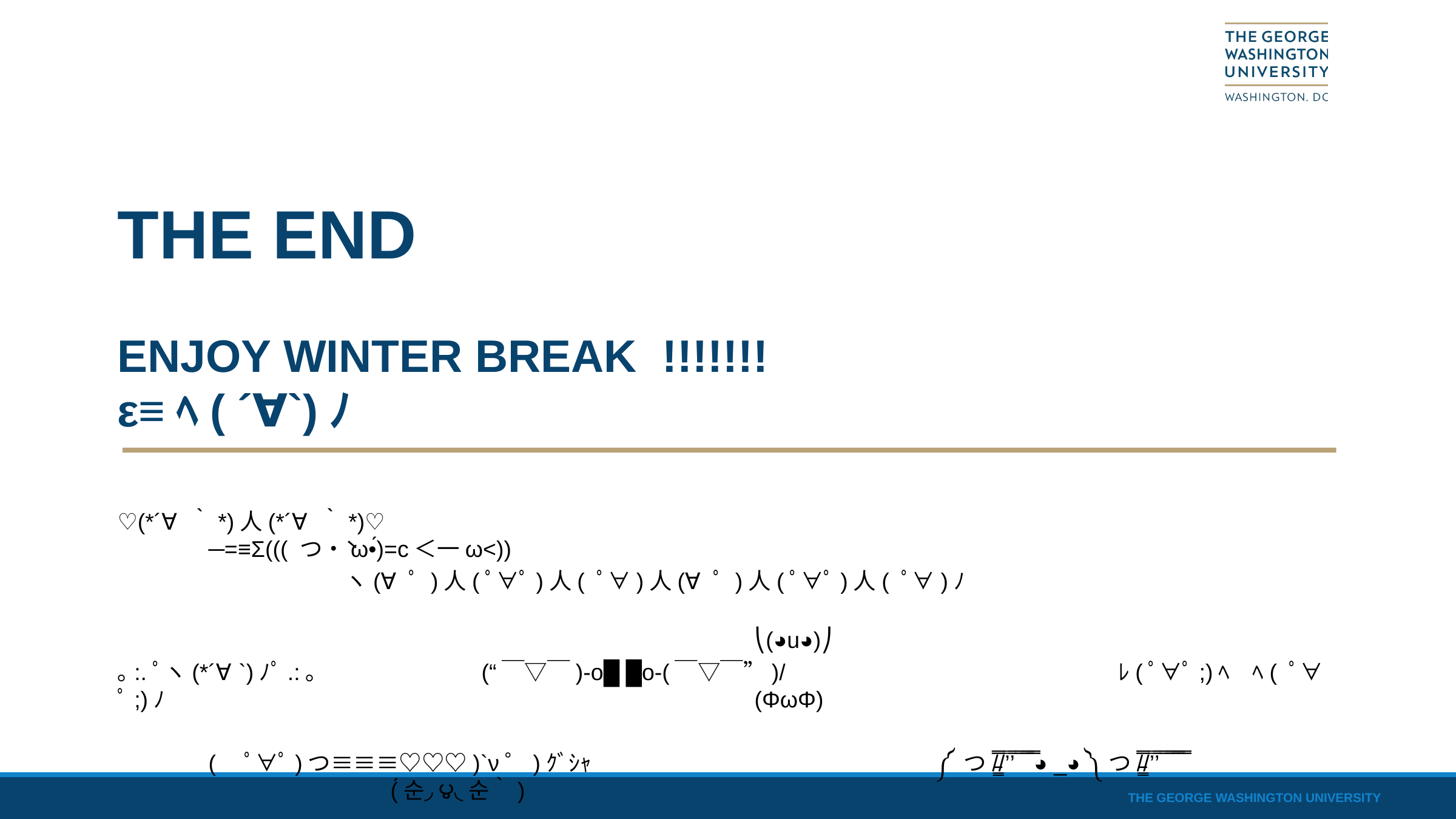

# THE END

ENJOY WINTER BREAK  !!!!!!!
ε≡ﾍ( ´∀`)ﾉ
♡(*´∀｀*)人(*´∀｀*)♡												─=≡Σ((( つ•̀ω•́)=c＜一ω<))
ヽ(∀ﾟ )人(ﾟ∀ﾟ)人( ﾟ∀)人(∀ﾟ )人(ﾟ∀ﾟ)人( ﾟ∀)ﾉ
																				⎝(◕u◕)⎠
｡:.ﾟヽ(*´∀`)ﾉﾟ.:｡		(“￣▽￣)-o█ █o-(￣▽￣”)/				ﾚ(ﾟ∀ﾟ;)ﾍ　ﾍ( ﾟ∀ﾟ;)ﾉ							(ΦωΦ)

	(　ﾟ∀ﾟ)つ≡≡≡♡♡♡)`ν゜)ｸﾞｼｬ				༼ つ/̵͇̿̿/’̿’̿ ̿ ̿̿ ̿̿◕ _◕ ༽つ/̵͇̿̿/’̿’̿ ̿ ̿̿ ̿̿ ̿̿					(́순◞౪◟순‵)